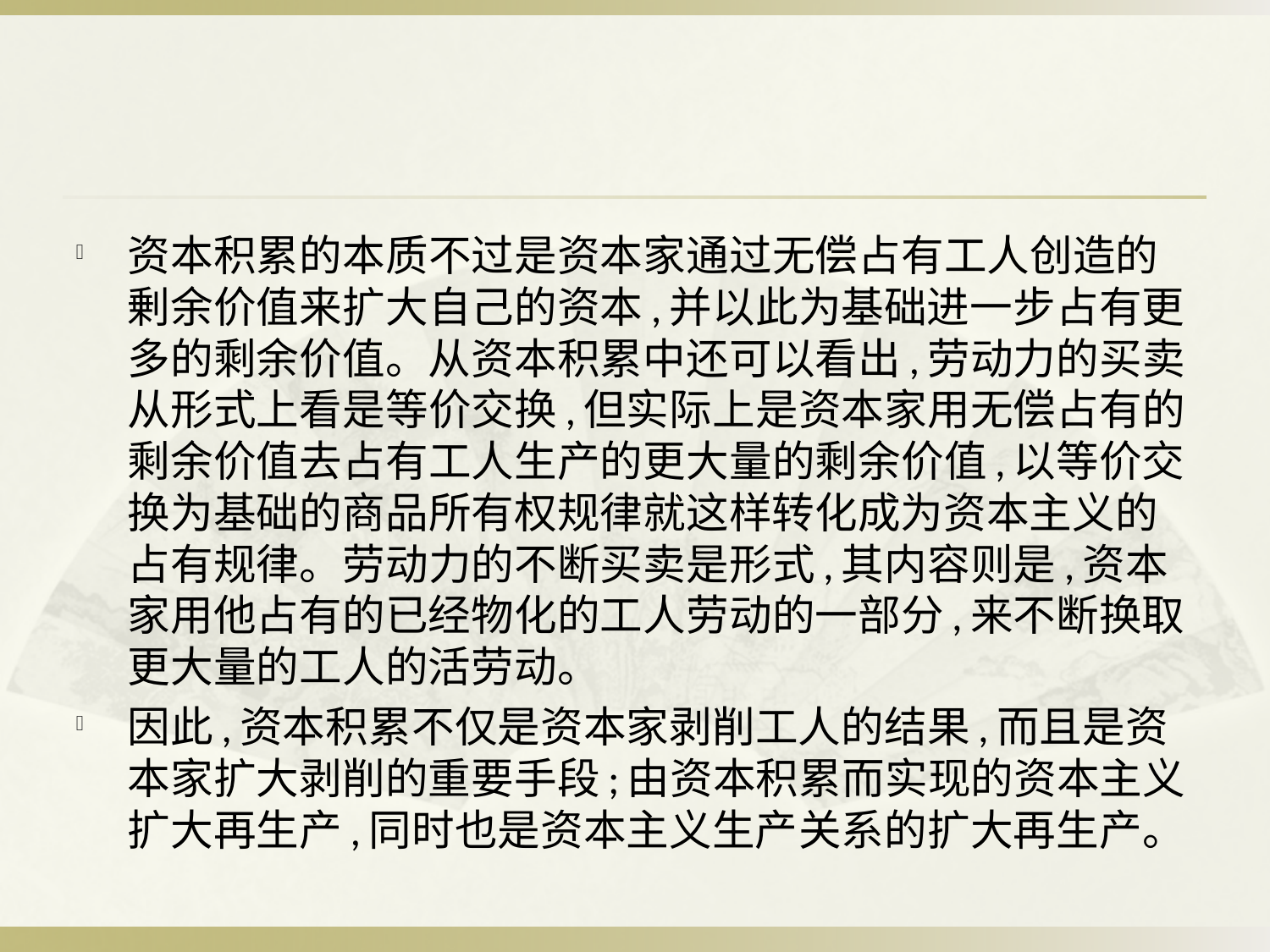

#
资本积累的本质不过是资本家通过无偿占有工人创造的剰余价值来扩大自己的资本,并以此为基础进一步占有更多的剩余价值。从资本积累中还可以看出,劳动力的买卖从形式上看是等价交换,但实际上是资本家用无偿占有的剩余价值去占有工人生产的更大量的剩余价值,以等价交换为基础的商品所有权规律就这样转化成为资本主义的占有规律。劳动力的不断买卖是形式,其内容则是,资本家用他占有的已经物化的工人劳动的一部分,来不断换取更大量的工人的活劳动。
因此,资本积累不仅是资本家剥削工人的结果,而且是资本家扩大剥削的重要手段;由资本积累而实现的资本主义扩大再生产,同时也是资本主义生产关系的扩大再生产。